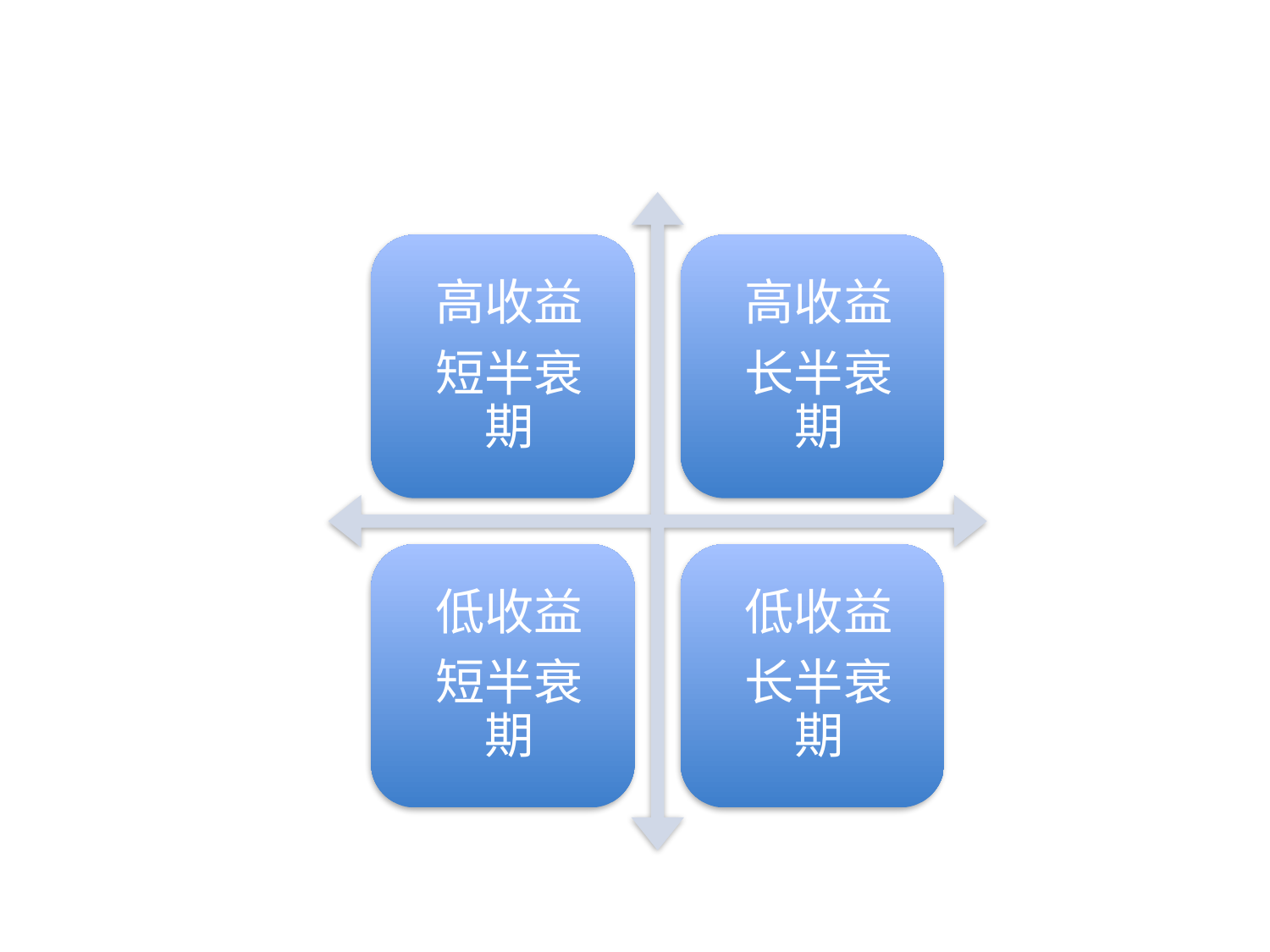

高收益
短半衰期
高收益
长半衰期
低收益
短半衰期
低收益
长半衰期